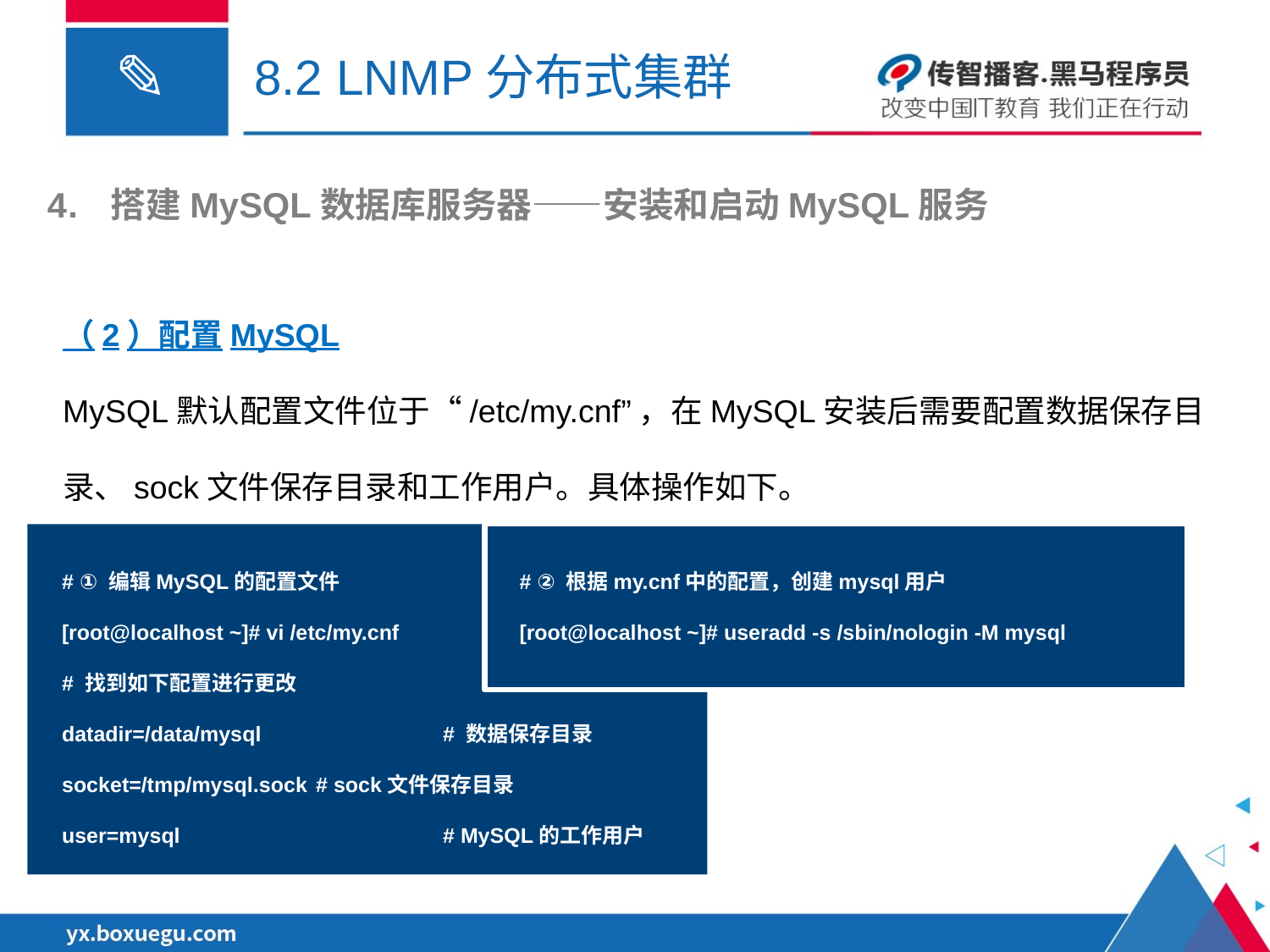

# 8.2 LNMP分布式集群
搭建MySQL数据库服务器——安装和启动MySQL服务
（2）配置MySQL
MySQL默认配置文件位于“/etc/my.cnf”，在MySQL安装后需要配置数据保存目录、sock文件保存目录和工作用户。具体操作如下。

# ② 根据my.cnf中的配置，创建mysql用户
[root@localhost ~]# useradd -s /sbin/nologin -M mysql

# ① 编辑MySQL的配置文件
[root@localhost ~]# vi /etc/my.cnf
# 找到如下配置进行更改
datadir=/data/mysql		# 数据保存目录
socket=/tmp/mysql.sock	# sock文件保存目录
user=mysql			# MySQL的工作用户